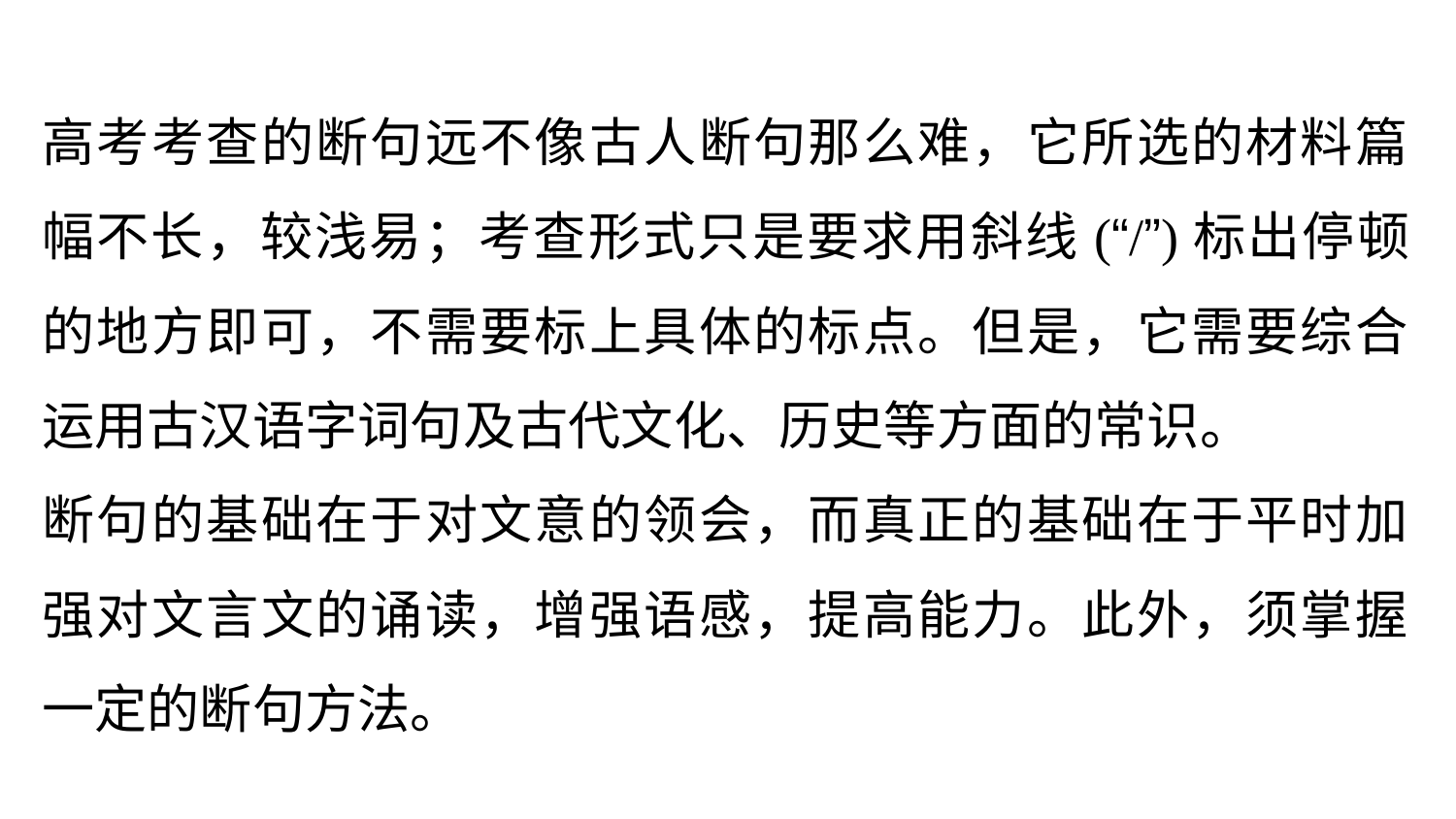

高考考查的断句远不像古人断句那么难，它所选的材料篇幅不长，较浅易；考查形式只是要求用斜线(“/”)标出停顿的地方即可，不需要标上具体的标点。但是，它需要综合运用古汉语字词句及古代文化、历史等方面的常识。
断句的基础在于对文意的领会，而真正的基础在于平时加强对文言文的诵读，增强语感，提高能力。此外，须掌握一定的断句方法。